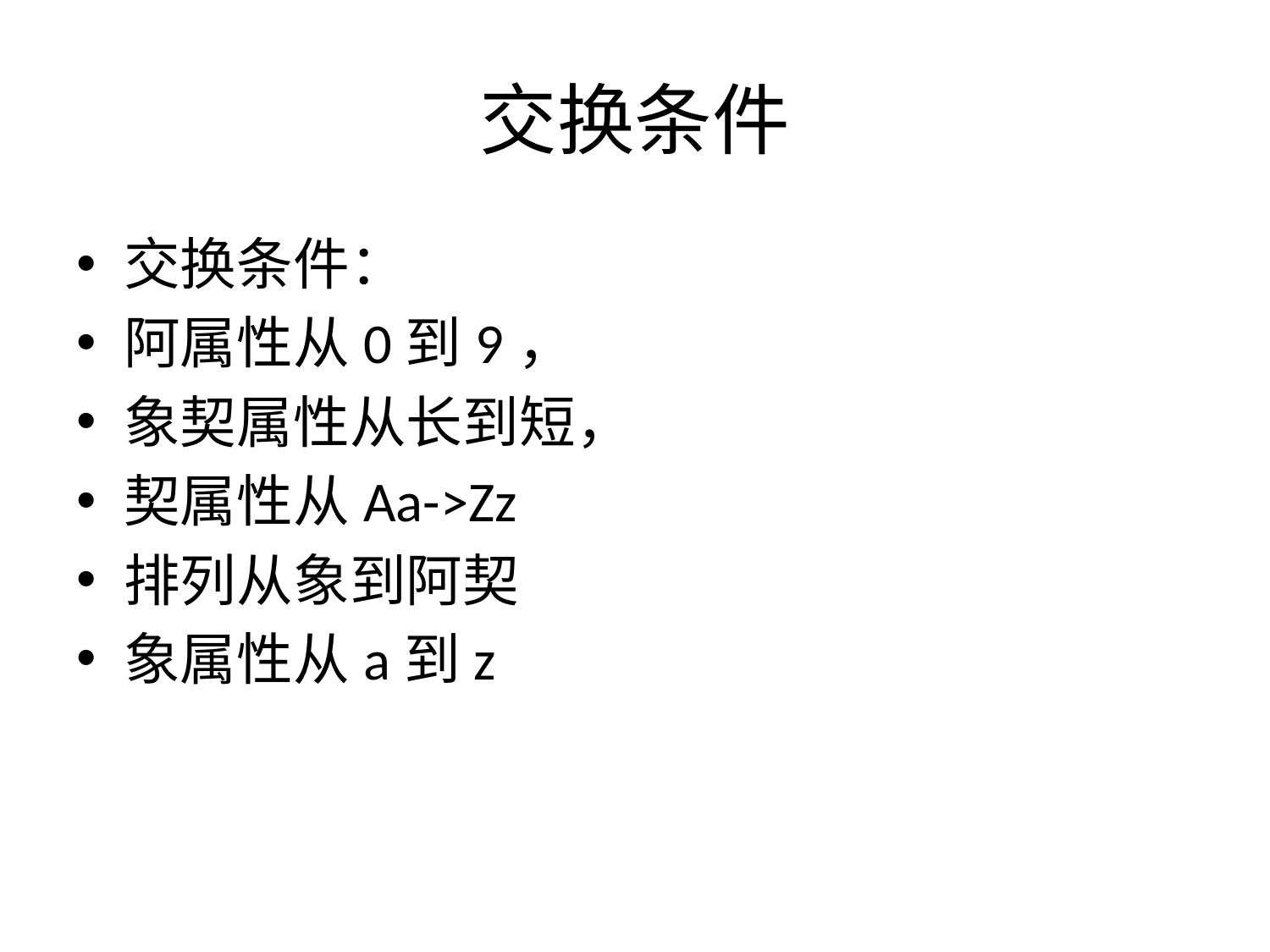

# 交换条件
交换条件：
阿属性从0到9，
象契属性从长到短，
契属性从Aa->Zz
排列从象到阿契
象属性从a到z